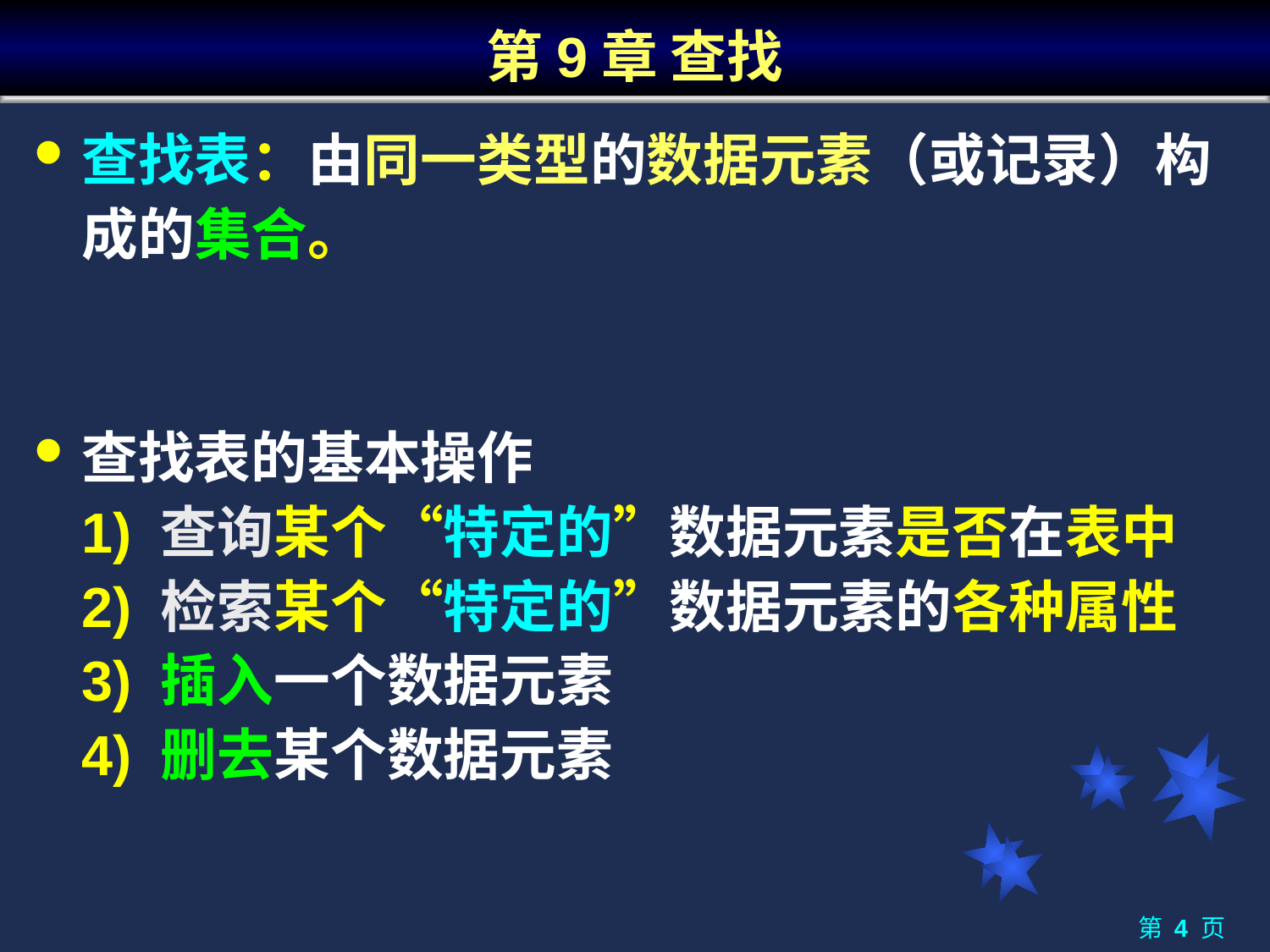

# 第9章 查找
查找表：由同一类型的数据元素（或记录）构成的集合。

查找表的基本操作
1) 查询某个“特定的”数据元素是否在表中
	2) 检索某个“特定的”数据元素的各种属性
	3) 插入一个数据元素
	4) 删去某个数据元素
第 4 页